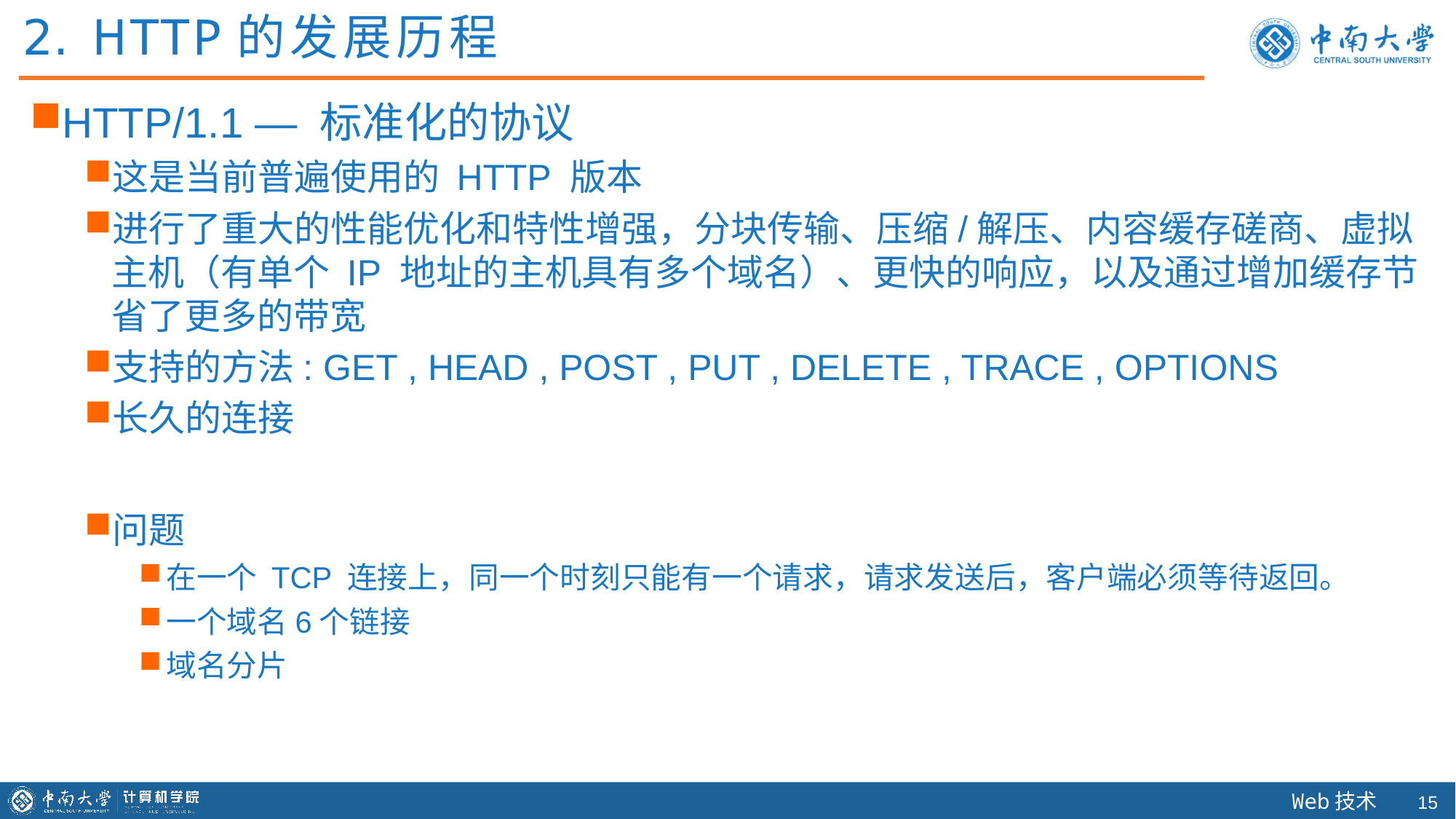

2. HTTP的发展历程

HTTP/1.1 — 标准化的协议
这是当前普遍使用的 HTTP 版本
进行了重大的性能优化和特性增强，分块传输、压缩/解压、内容缓存磋商、虚拟主机（有单个 IP 地址的主机具有多个域名）、更快的响应，以及通过增加缓存节省了更多的带宽
支持的方法: GET , HEAD , POST , PUT , DELETE , TRACE , OPTIONS
长久的连接

问题
在一个 TCP 连接上，同一个时刻只能有一个请求，请求发送后，客户端必须等待返回。
一个域名6个链接
域名分片

15